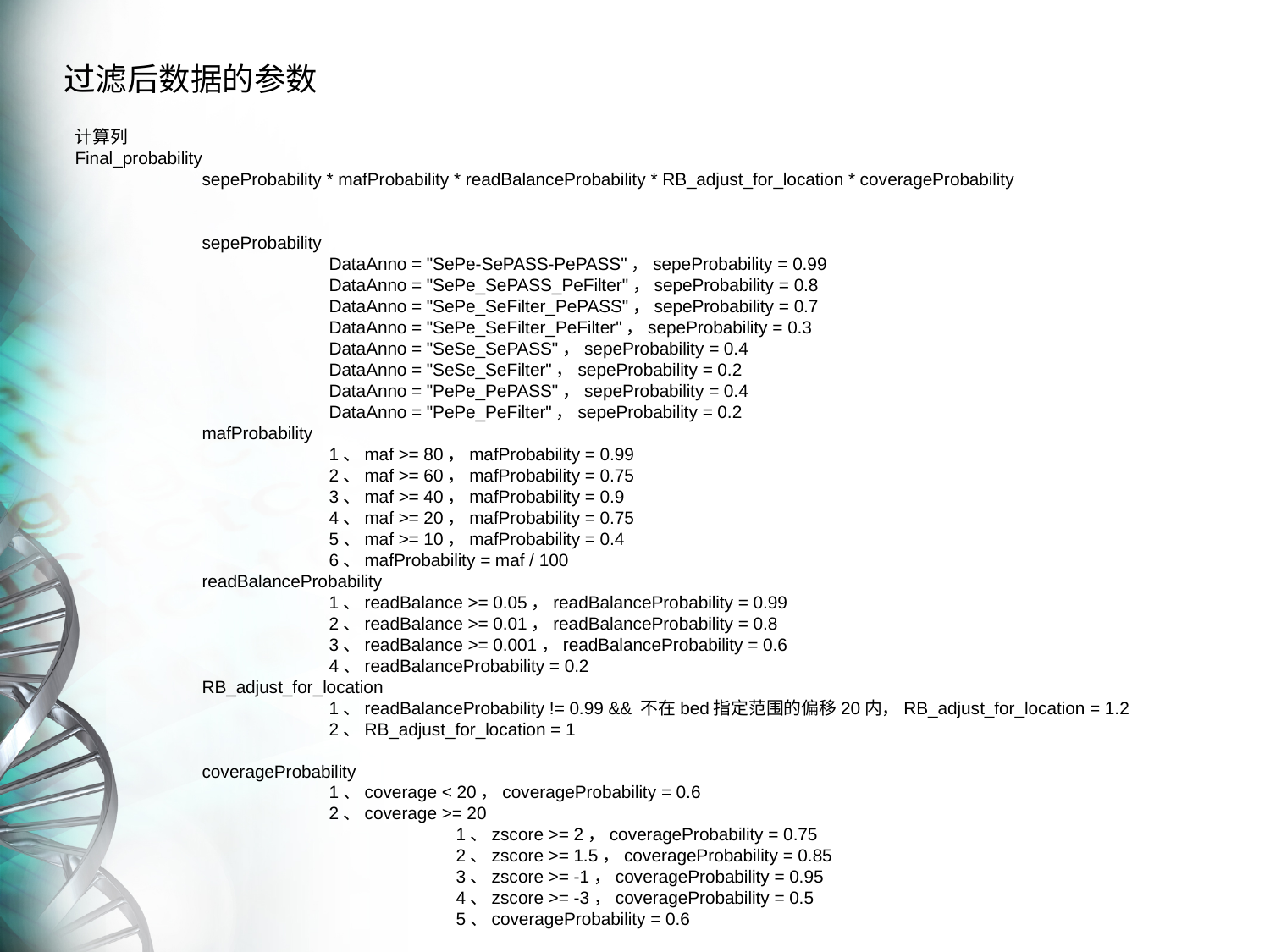

过滤后数据的参数
# 计算列
Final_probability
	sepeProbability * mafProbability * readBalanceProbability * RB_adjust_for_location * coverageProbability

	sepeProbability
		DataAnno = "SePe-SePASS-PePASS"，sepeProbability = 0.99
		DataAnno = "SePe_SePASS_PeFilter"，sepeProbability = 0.8
		DataAnno = "SePe_SeFilter_PePASS"，sepeProbability = 0.7
		DataAnno = "SePe_SeFilter_PeFilter"，sepeProbability = 0.3
		DataAnno = "SeSe_SePASS"，sepeProbability = 0.4
		DataAnno = "SeSe_SeFilter"，sepeProbability = 0.2
		DataAnno = "PePe_PePASS"，sepeProbability = 0.4
		DataAnno = "PePe_PeFilter"，sepeProbability = 0.2
	mafProbability
		1、maf >= 80，mafProbability = 0.99
		2、maf >= 60，mafProbability = 0.75
		3、maf >= 40，mafProbability = 0.9
		4、maf >= 20，mafProbability = 0.75
		5、maf >= 10，mafProbability = 0.4
		6、mafProbability = maf / 100
	readBalanceProbability
		1、readBalance >= 0.05，readBalanceProbability = 0.99
		2、readBalance >= 0.01，readBalanceProbability = 0.8
		3、readBalance >= 0.001，readBalanceProbability = 0.6
		4、readBalanceProbability = 0.2
	RB_adjust_for_location
		1、readBalanceProbability != 0.99 && 不在bed指定范围的偏移20内，RB_adjust_for_location = 1.2
		2、RB_adjust_for_location = 1

	coverageProbability
		1、coverage < 20，coverageProbability = 0.6
		2、coverage >= 20
			1、zscore >= 2，coverageProbability = 0.75
			2、zscore >= 1.5，coverageProbability = 0.85
			3、zscore >= -1，coverageProbability = 0.95
			4、zscore >= -3，coverageProbability = 0.5
			5、coverageProbability = 0.6